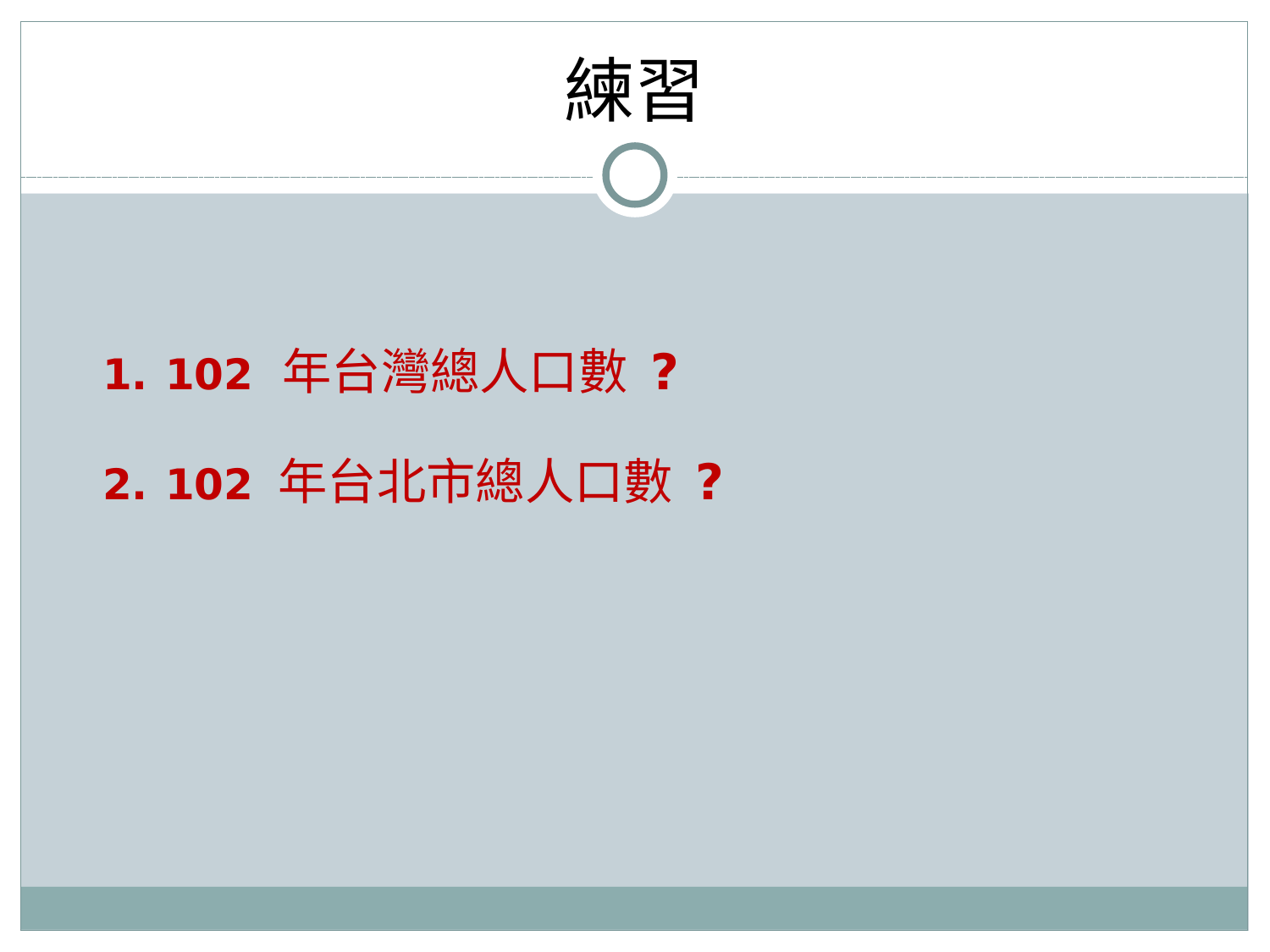

# 練習
1. 102 年台灣總人口數 ?

2. 102 年台北市總人口數 ?